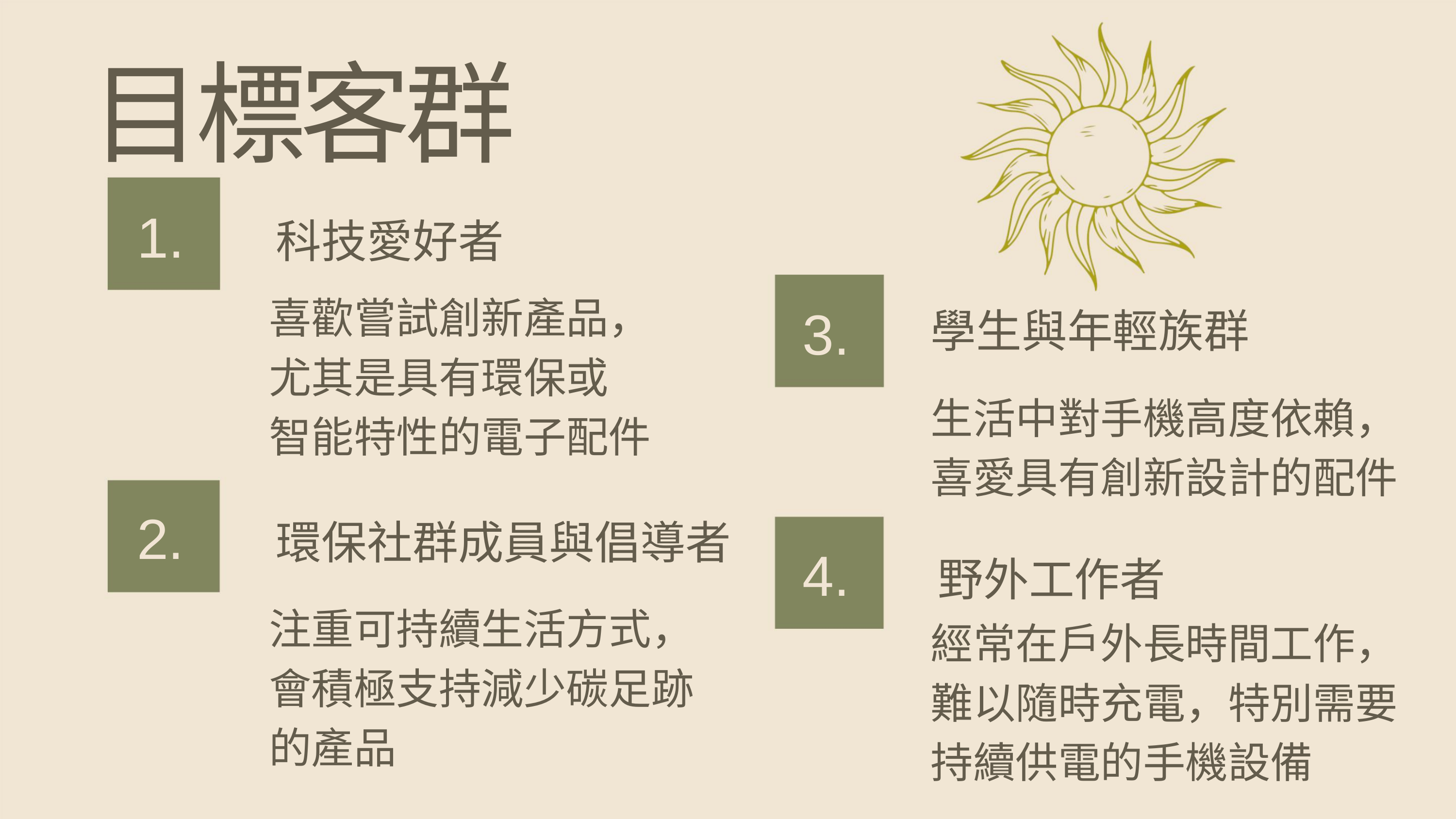

目標客群
1. 科技愛好者
喜歡嘗試創新產品，
尤其是具有環保或
智能特性的電子配件
3.
學生與年輕族群
生活中對手機高度依賴，
喜愛具有創新設計的配件
2. 環保社群成員與倡導者
4. 野外工作者
注重可持續生活方式，
會積極支持減少碳足跡
的產品
經常在戶外長時間工作，
難以隨時充電，特別需要
持續供電的手機設備